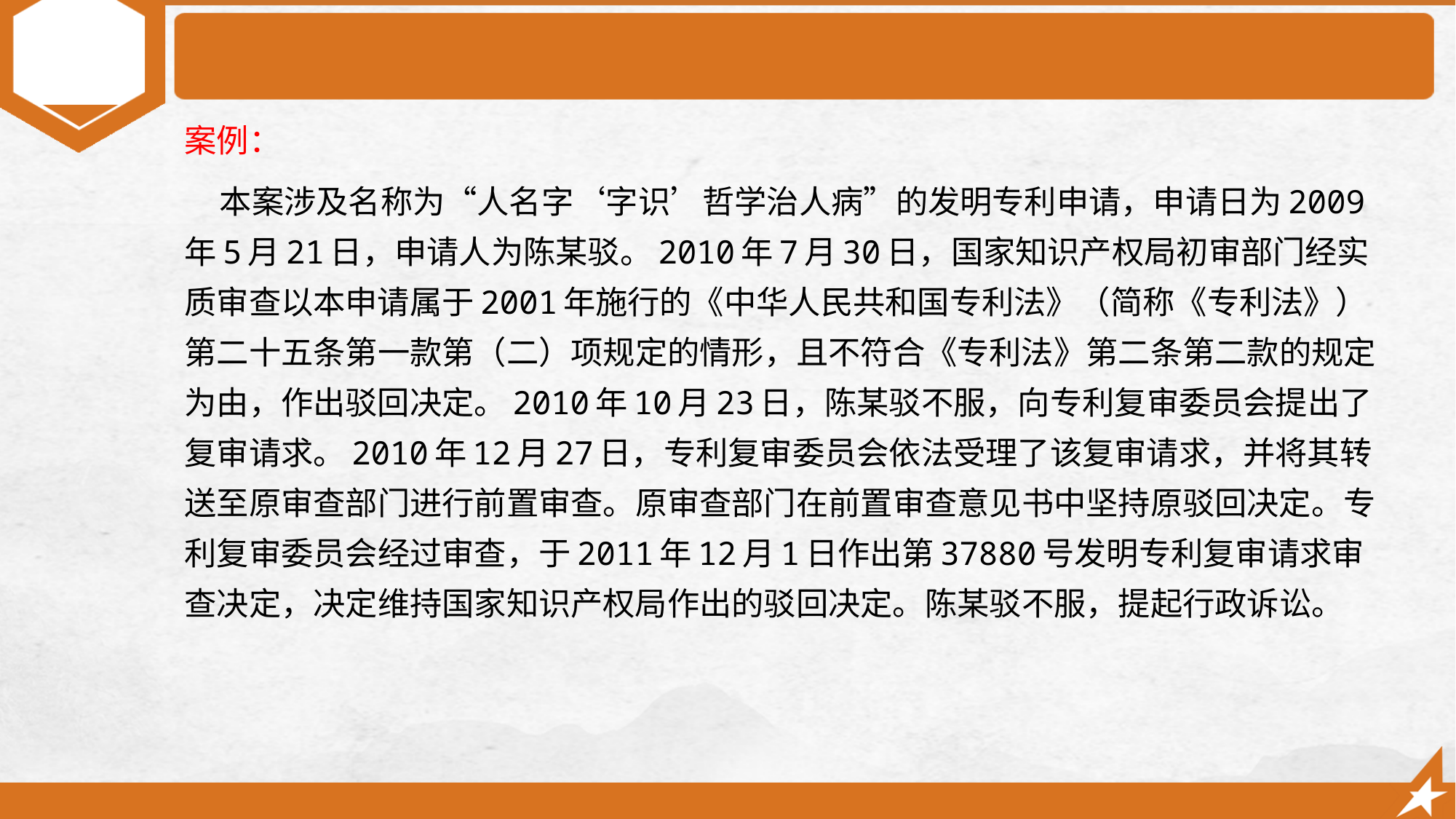

案例：
    本案涉及名称为“人名字‘字识’哲学治人病”的发明专利申请，申请日为2009年5月21日，申请人为陈某驳。2010年7月30日，国家知识产权局初审部门经实质审查以本申请属于2001年施行的《中华人民共和国专利法》（简称《专利法》）第二十五条第一款第（二）项规定的情形，且不符合《专利法》第二条第二款的规定为由，作出驳回决定。2010年10月23日，陈某驳不服，向专利复审委员会提出了复审请求。2010年12月27日，专利复审委员会依法受理了该复审请求，并将其转送至原审查部门进行前置审查。原审查部门在前置审查意见书中坚持原驳回决定。专利复审委员会经过审查，于2011年12月1日作出第37880号发明专利复审请求审查决定，决定维持国家知识产权局作出的驳回决定。陈某驳不服，提起行政诉讼。